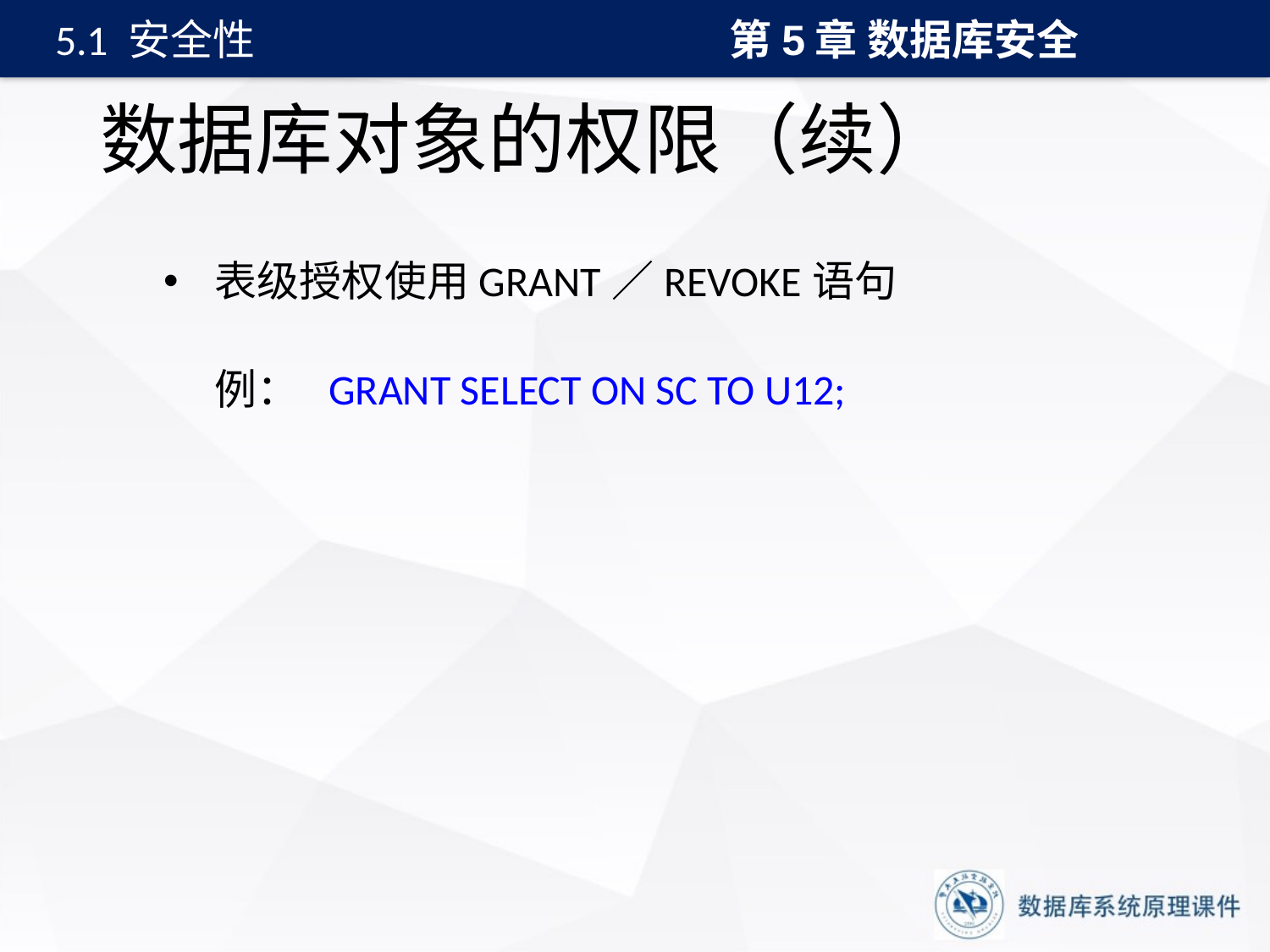

第5章 数据库安全
5.1 安全性
# 数据库对象的权限（续）
 表级授权使用GRANT／REVOKE语句

	 例：  GRANT SELECT ON SC TO U12;